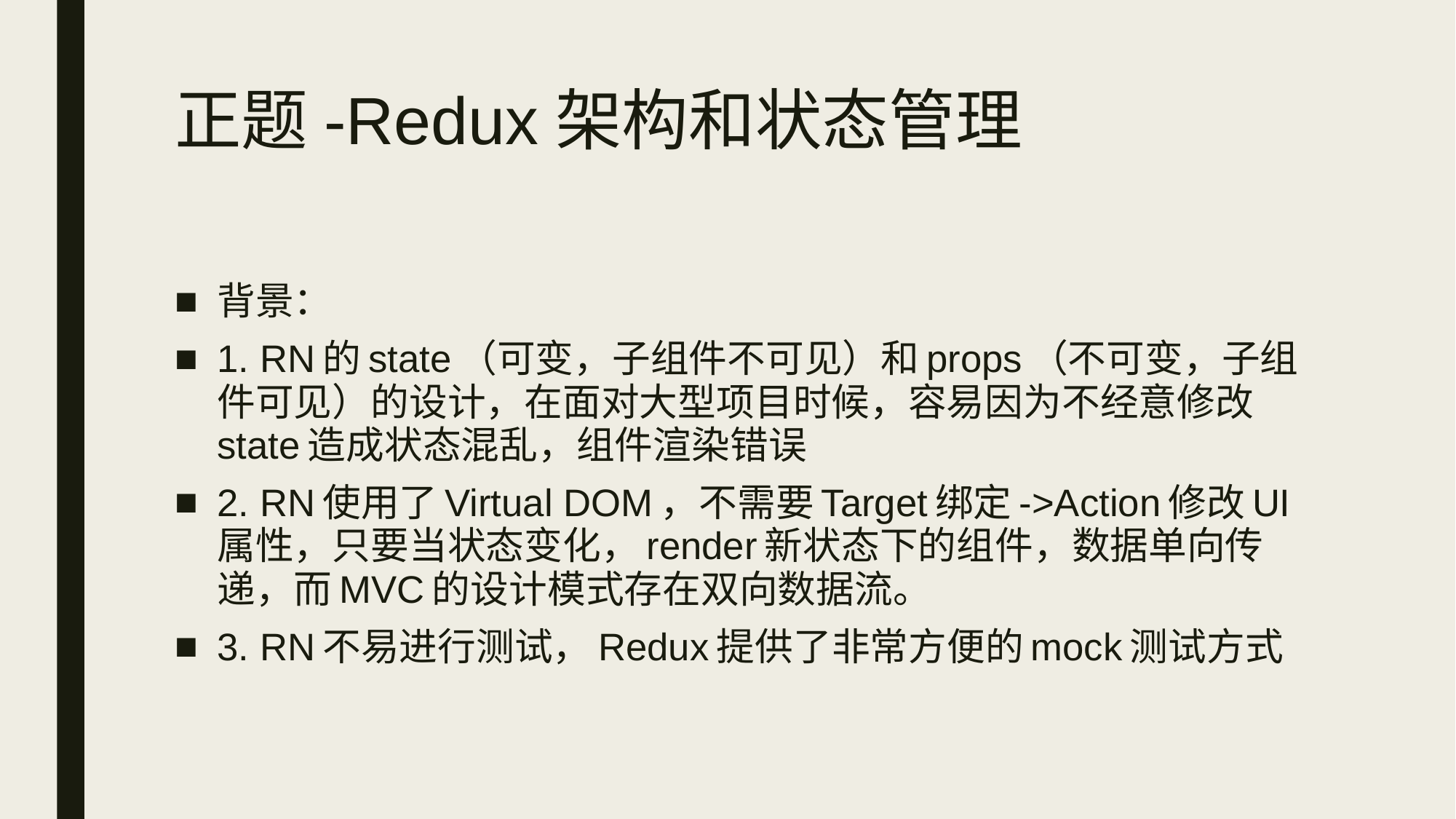

# 正题-Redux架构和状态管理
背景：
1. RN的state（可变，子组件不可见）和props（不可变，子组件可见）的设计，在面对大型项目时候，容易因为不经意修改state造成状态混乱，组件渲染错误
2. RN使用了Virtual DOM，不需要Target绑定->Action修改UI属性，只要当状态变化，render新状态下的组件，数据单向传递，而MVC的设计模式存在双向数据流。
3. RN不易进行测试，Redux提供了非常方便的mock测试方式